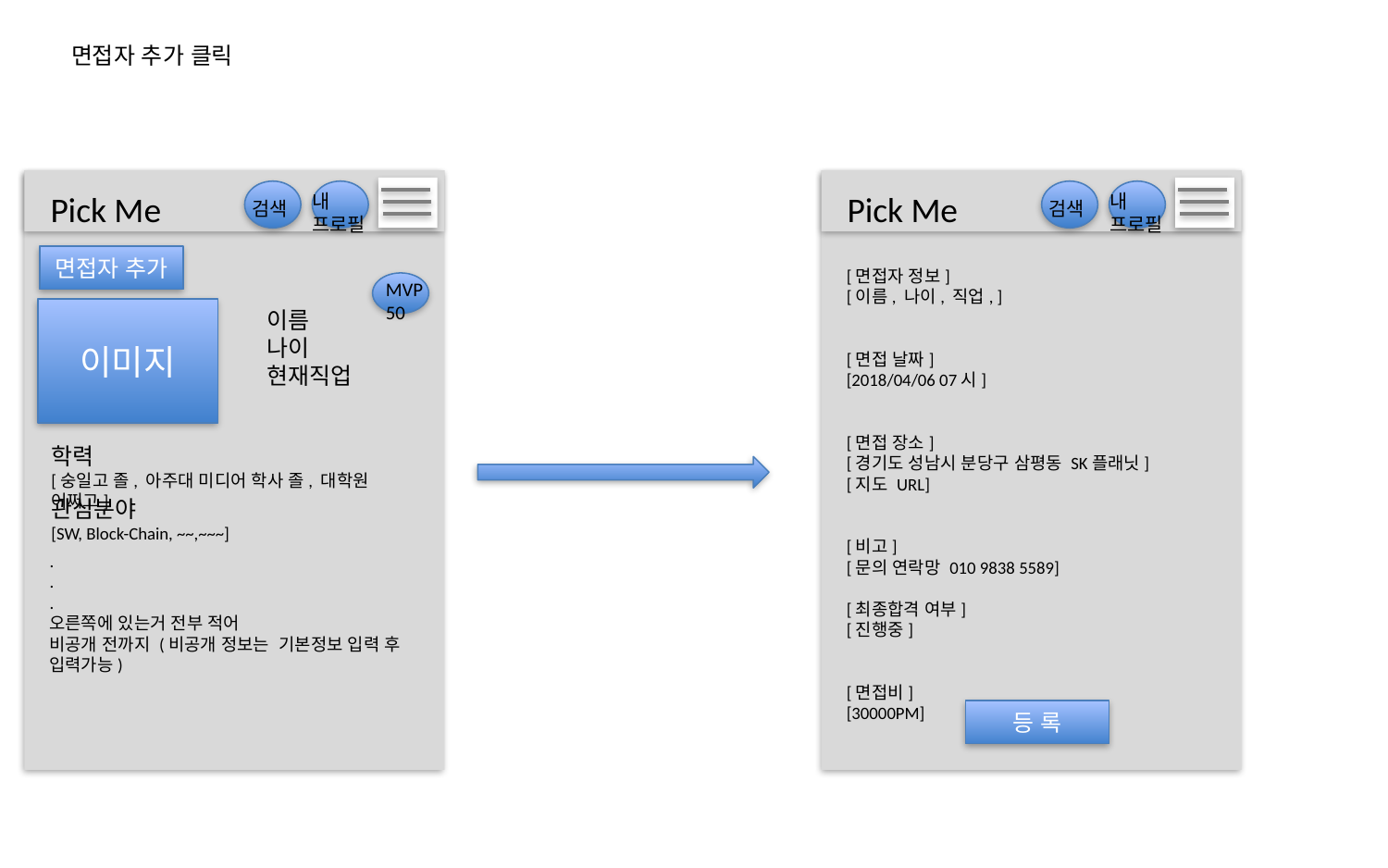

면접자 추가 클릭

Pick Me
Pick Me

내
프로필
내
프로필
검색
검색
면접자 추가
[면접자 정보]
[이름, 나이, 직업, ]

[면접 날짜]
[2018/04/06 07시]

[면접 장소]
[경기도 성남시 분당구 삼평동 SK플래닛]
[지도 URL]

[비고]
[문의 연락망 010 9838 5589]

[최종합격 여부]
[진행중]

[면접비]
[30000PM]

MVP
50

이미지
이름
나이
현재직업

학력
[숭일고 졸, 아주대 미디어 학사 졸, 대학원 어쩌고]

관심분야
[SW, Block-Chain, ~~,~~~]
.
.
.
오른쪽에 있는거 전부 적어
비공개 전까지 (비공개 정보는  기본정보 입력 후 입력가능)
등 록